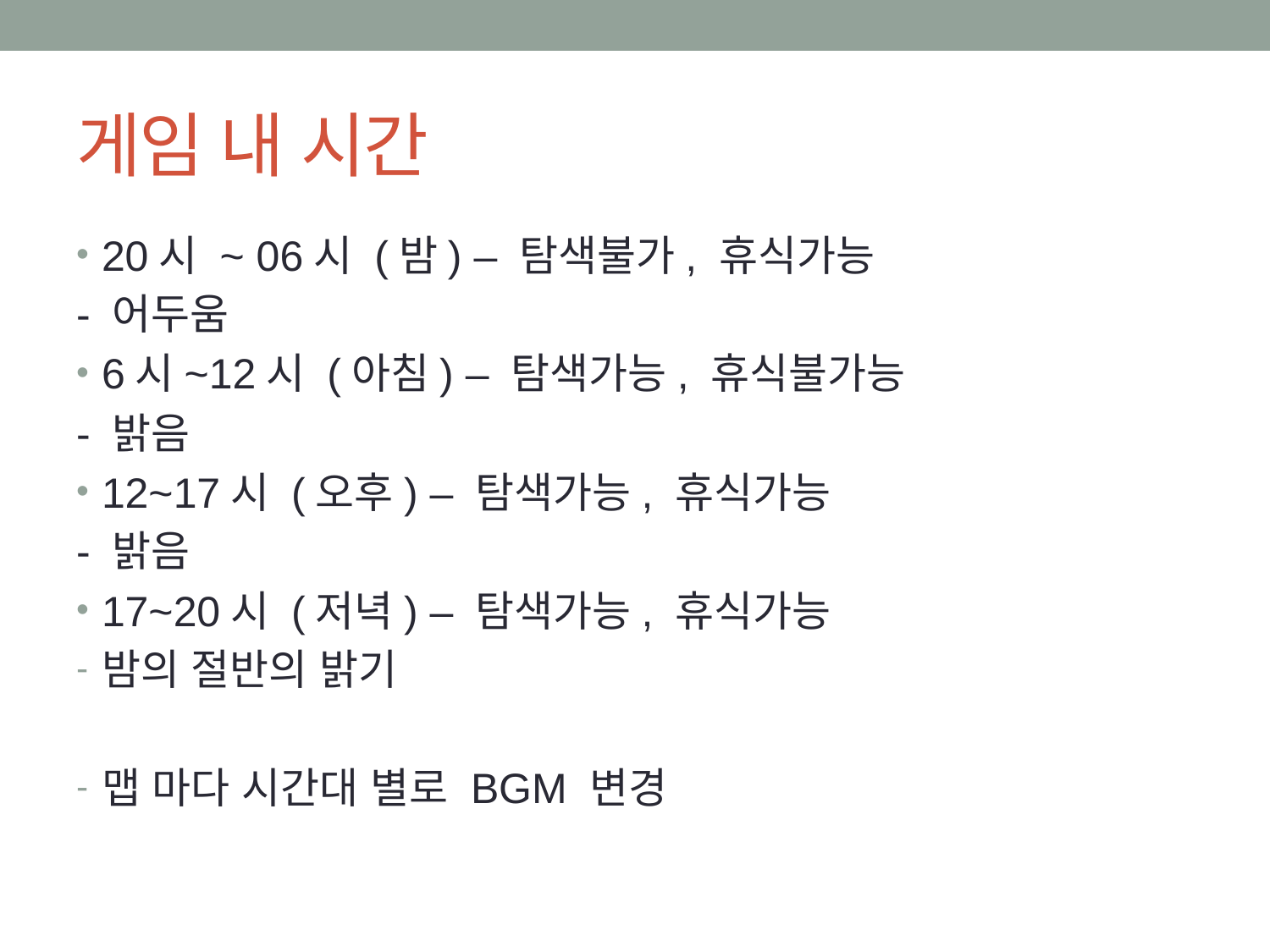

# 게임 내 시간
20시 ~ 06시 (밤) – 탐색불가, 휴식가능
- 어두움
6시~12시 (아침) – 탐색가능, 휴식불가능
- 밝음
12~17시 (오후) – 탐색가능, 휴식가능
- 밝음
17~20시 (저녁) – 탐색가능, 휴식가능
밤의 절반의 밝기

맵 마다 시간대 별로 BGM 변경